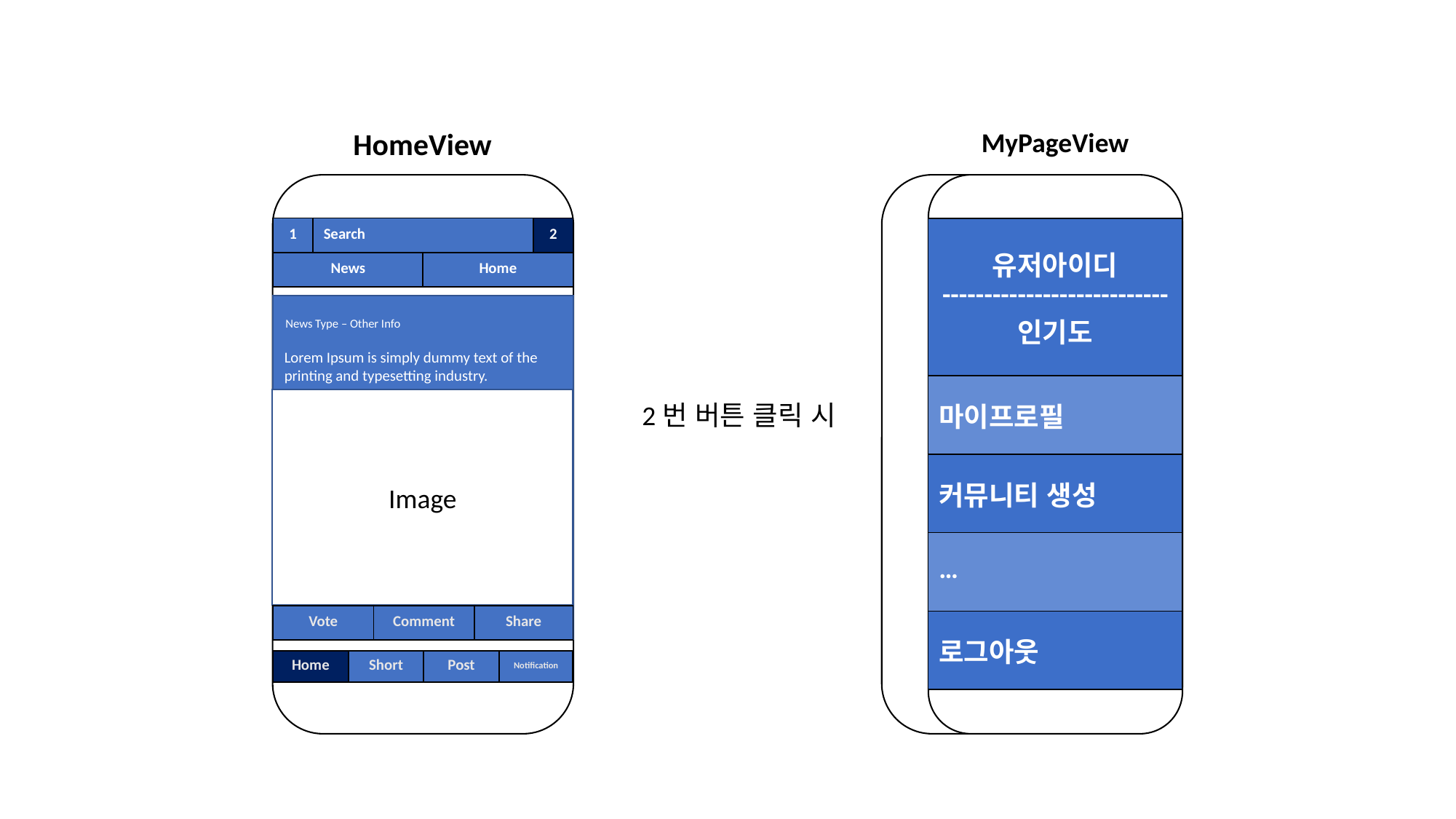

HomeView
MyPageView

| 1 | Search | 2 |
| --- | --- | --- |
| 유저아이디 --------------------------- 인기도 |
| --- |
| 마이프로필 |
| 커뮤니티 생성 |
| … |
| 로그아웃 |
| News | Home |
| --- | --- |

News Type – Other Info
Lorem Ipsum is simply dummy text of the printing and typesetting industry.
Image
2번 버튼 클릭 시
| Vote | Comment | Share |
| --- | --- | --- |
| Home | Short | Post | Notification |
| --- | --- | --- | --- |